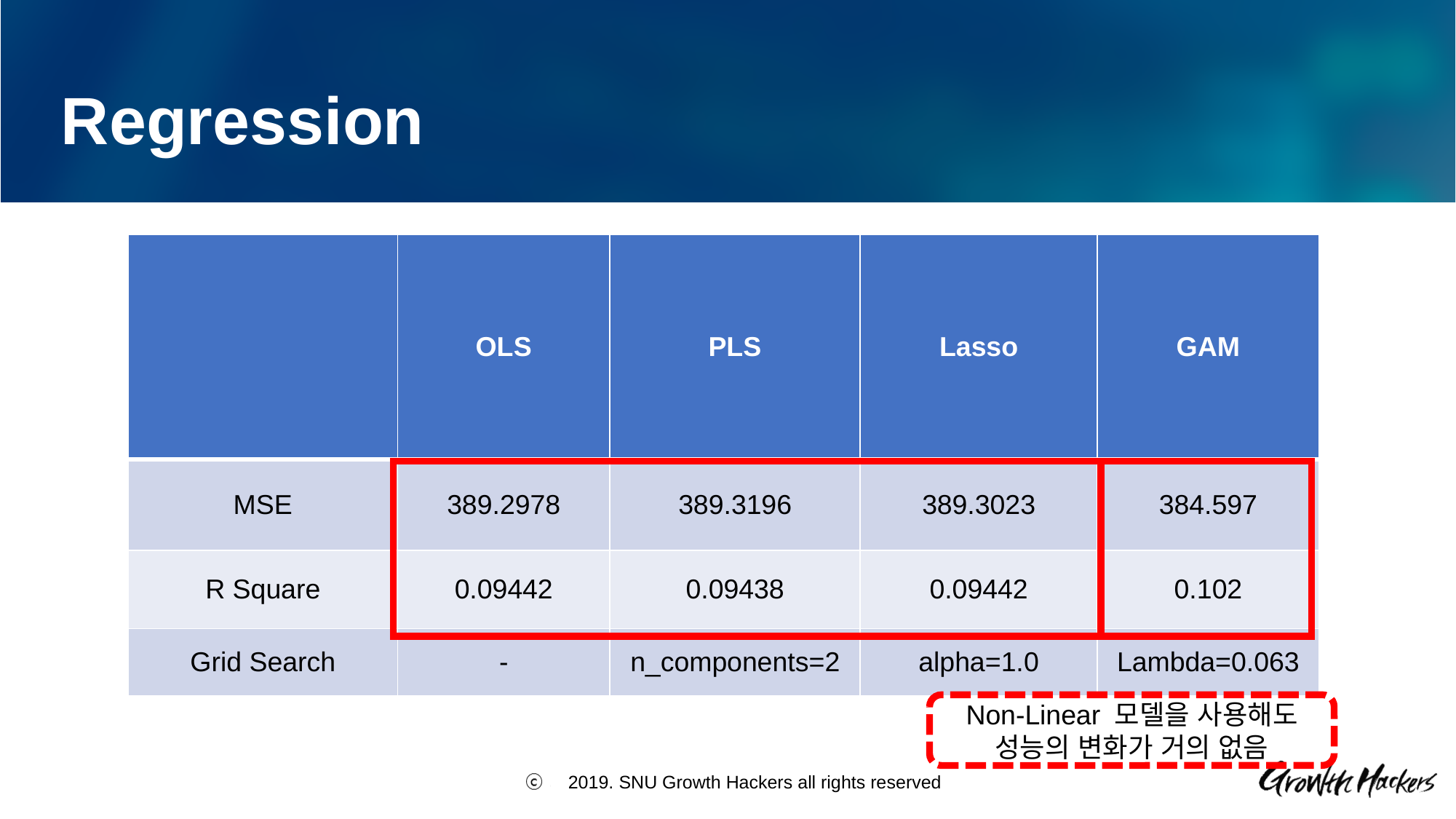

# Regression
|  | OLS | PLS | Lasso | GAM |
| --- | --- | --- | --- | --- |
| MSE | 389.2978 | 389.3196 | 389.3023 | 384.597 |
| R Square | 0.09442 | 0.09438 | 0.09442 | 0.102 |
| Grid Search | - | n\_components=2 | alpha=1.0 | Lambda=0.063 |

Non-Linear 모델을 사용해도 성능의 변화가 거의 없음